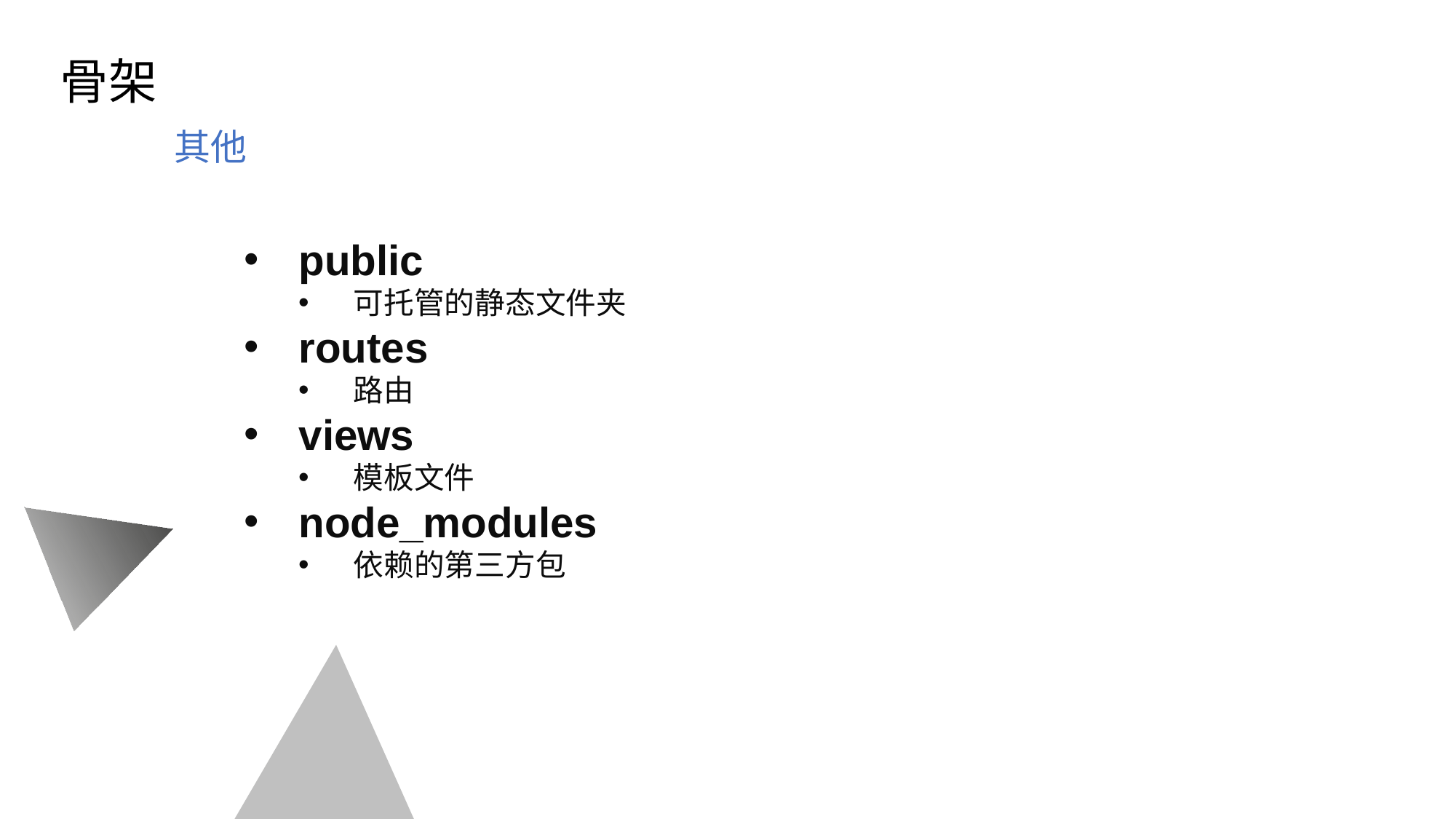

# 目录 CONTENTS
骨架
其他
public
可托管的静态文件夹
routes
路由
views
模板文件
node_modules
依赖的第三方包
公司介绍
COMPANY PROFILE
我们坚持以客户为中心，快速响应客户需求，持续为客户创造长期价值进而成就客户
市场分析
MARKET ANALYSIS
我们坚持以客户为中心，快速响应客户需求，持续为客户创造长期价值进而成就客户
产品服务
PRODUCT SERVICE
我们坚持以客户为中心，快速响应客户需求，持续为客户创造长期价值进而成就客户
财务分析
FINANCIAL ANALYSIS
我们坚持以客户为中心，快速响应客户需求，持续为客户创造长期价值进而成就客户

8